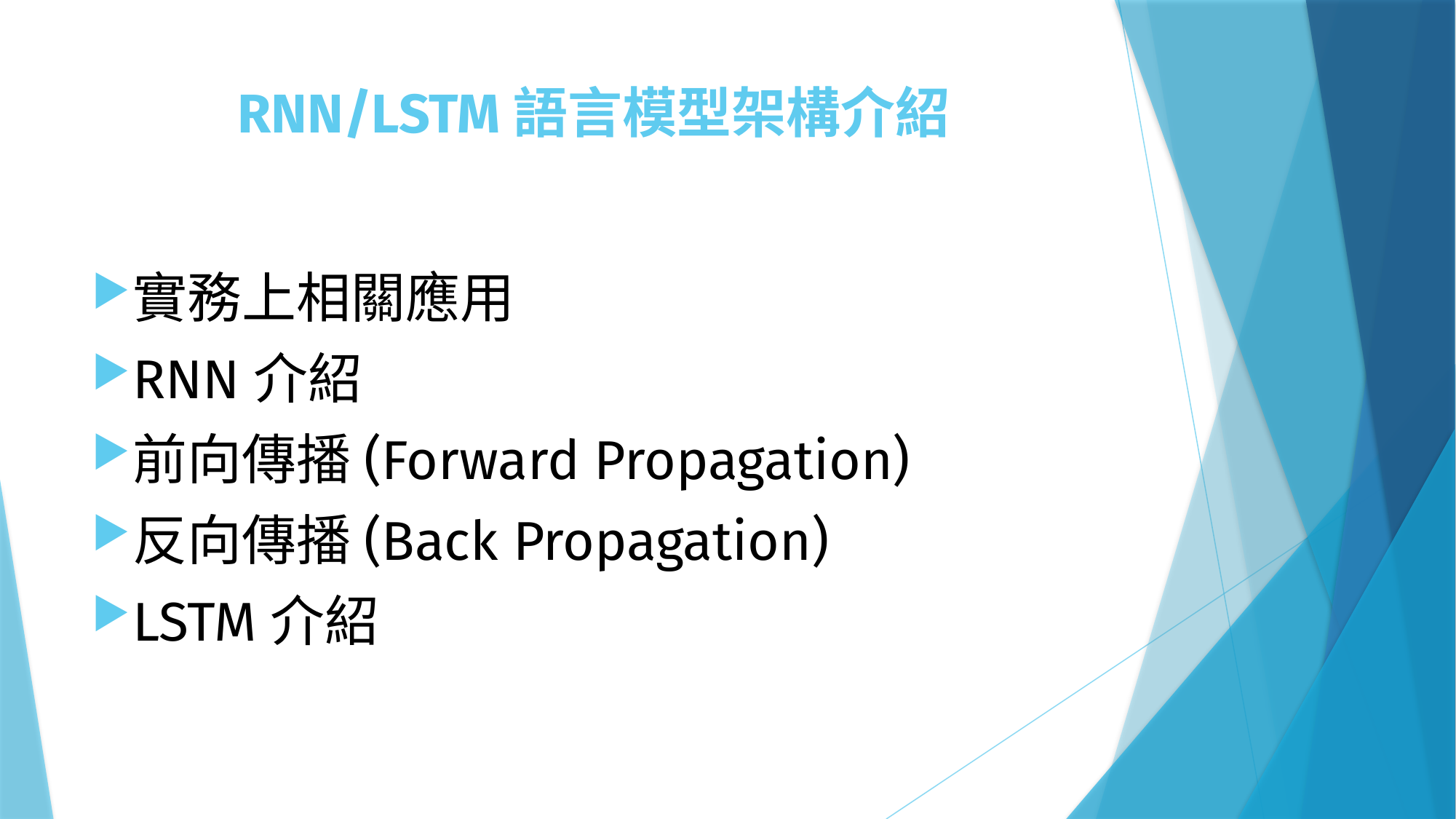

# RNN/LSTM語言模型架構介紹
實務上相關應用
RNN介紹
前向傳播(Forward Propagation)
反向傳播(Back Propagation)
LSTM介紹